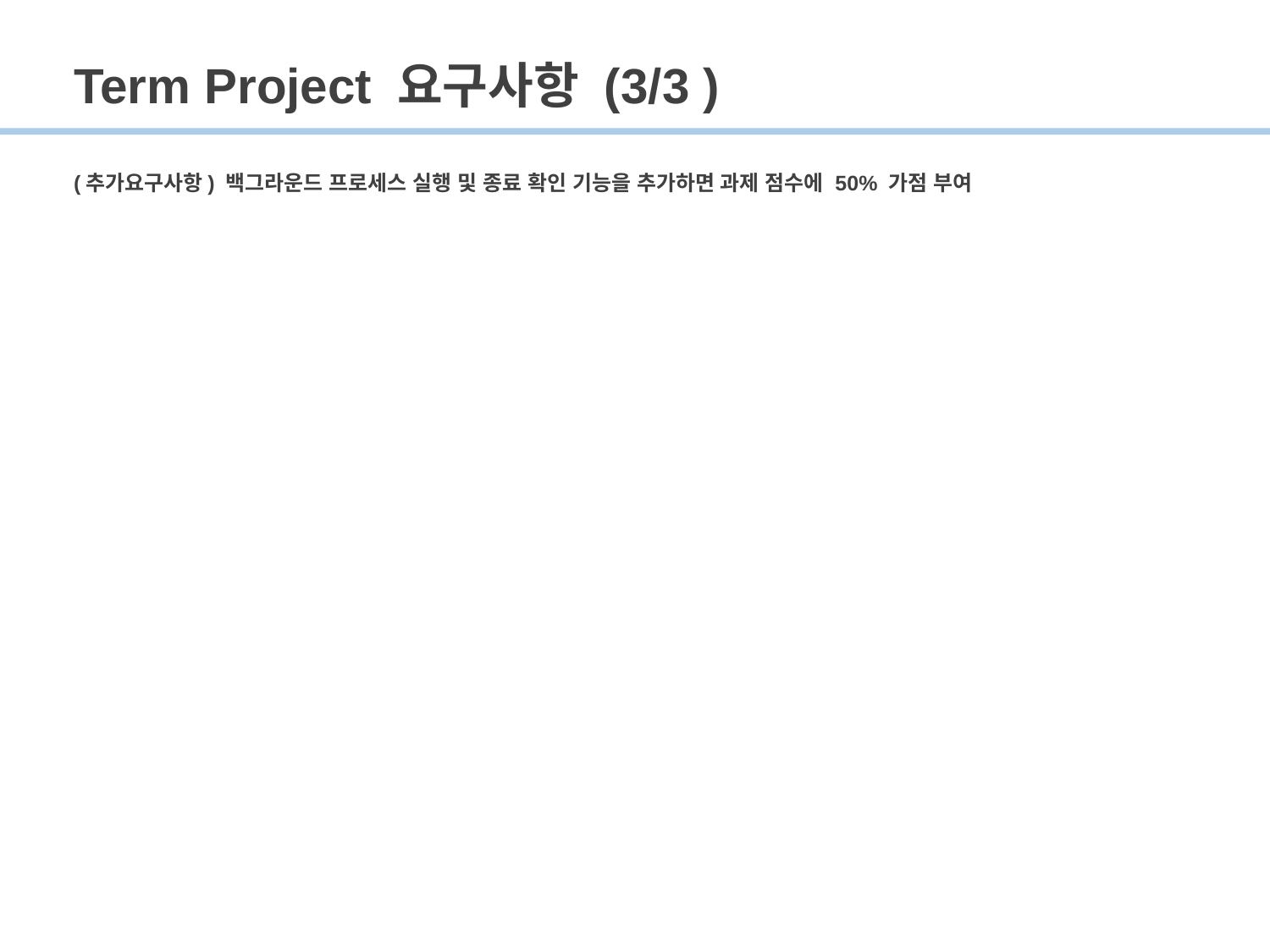

# Term Project 요구사항 (3/3 )
(추가요구사항) 백그라운드 프로세스 실행 및 종료 확인 기능을 추가하면 과제 점수에 50% 가점 부여